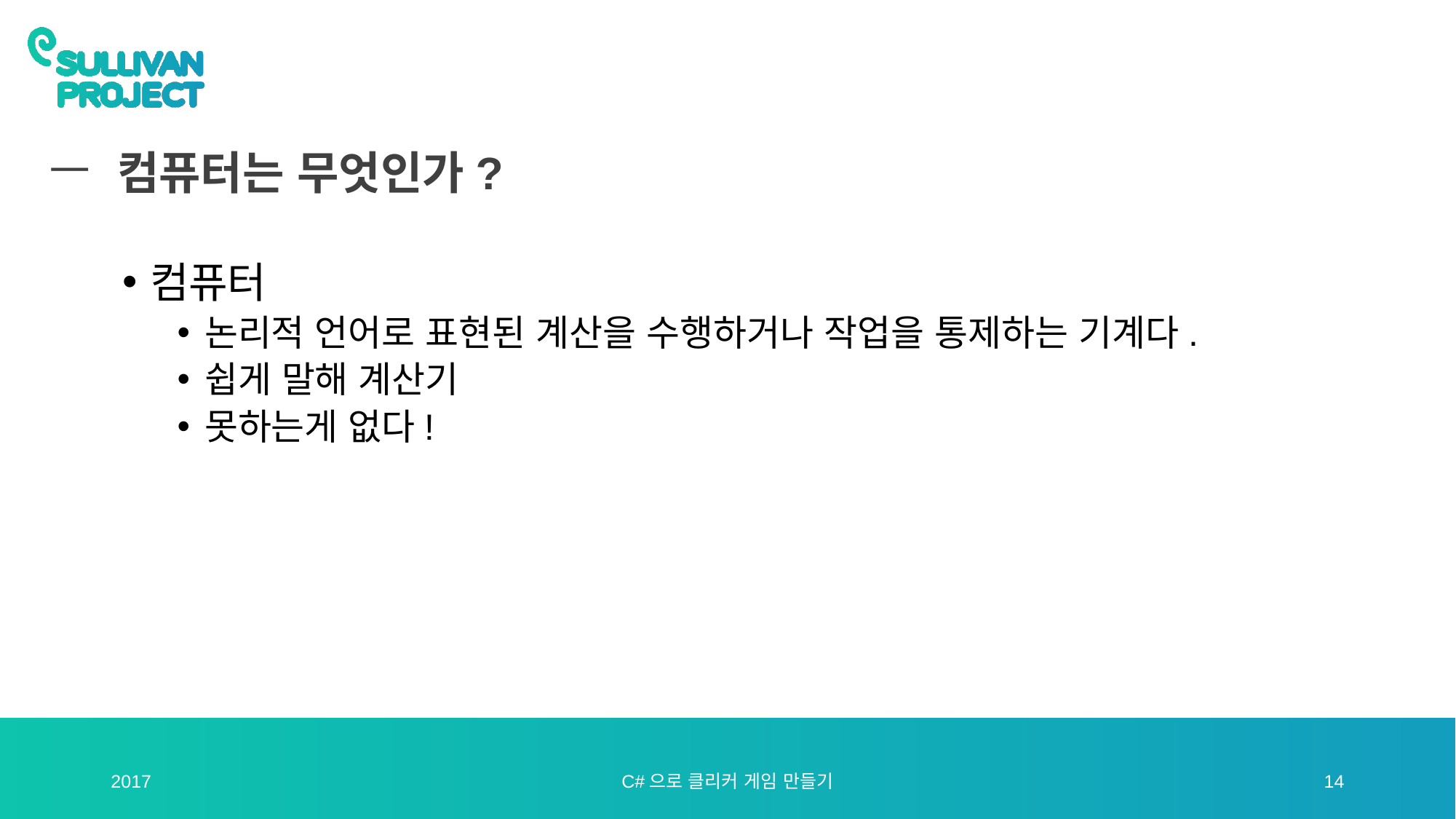

# 컴퓨터는 무엇인가?
컴퓨터
논리적 언어로 표현된 계산을 수행하거나 작업을 통제하는 기계다.
쉽게 말해 계산기
못하는게 없다!
2017
C#으로 클리커 게임 만들기
14